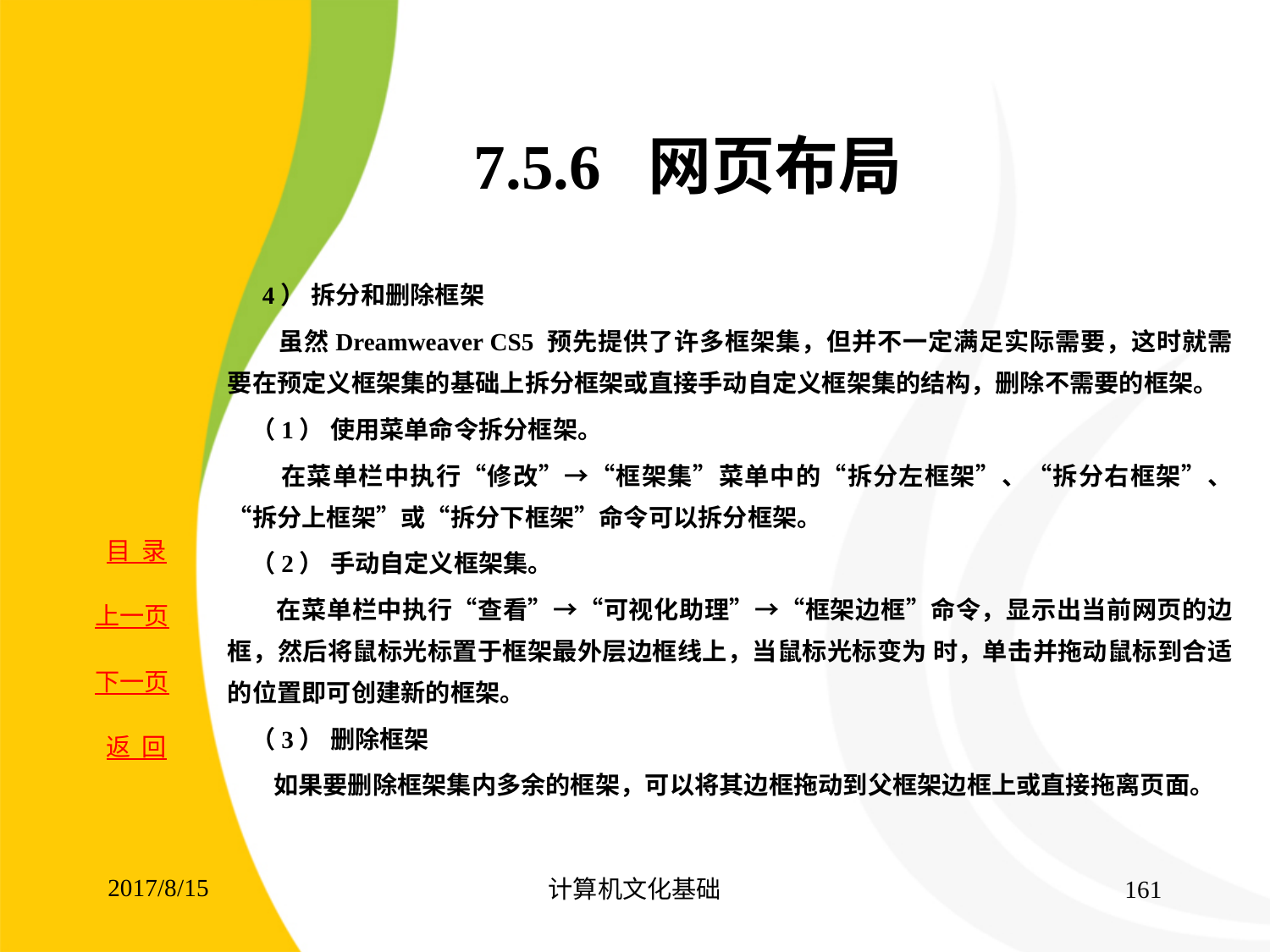

# 7.5.6  网页布局
       4） 拆分和删除框架
       虽然Dreamweaver CS5 预先提供了许多框架集，但并不一定满足实际需要，这时就需要在预定义框架集的基础上拆分框架或直接手动自定义框架集的结构，删除不需要的框架。
   （1） 使用菜单命令拆分框架。
       在菜单栏中执行“修改”→“框架集”菜单中的“拆分左框架”、“拆分右框架”、“拆分上框架”或“拆分下框架”命令可以拆分框架。
   （2） 手动自定义框架集。
       在菜单栏中执行“查看”→“可视化助理”→“框架边框”命令，显示出当前网页的边框，然后将鼠标光标置于框架最外层边框线上，当鼠标光标变为 时，单击并拖动鼠标到合适的位置即可创建新的框架。
   （3） 删除框架
       如果要删除框架集内多余的框架，可以将其边框拖动到父框架边框上或直接拖离页面。

2017/8/15
计算机文化基础
161